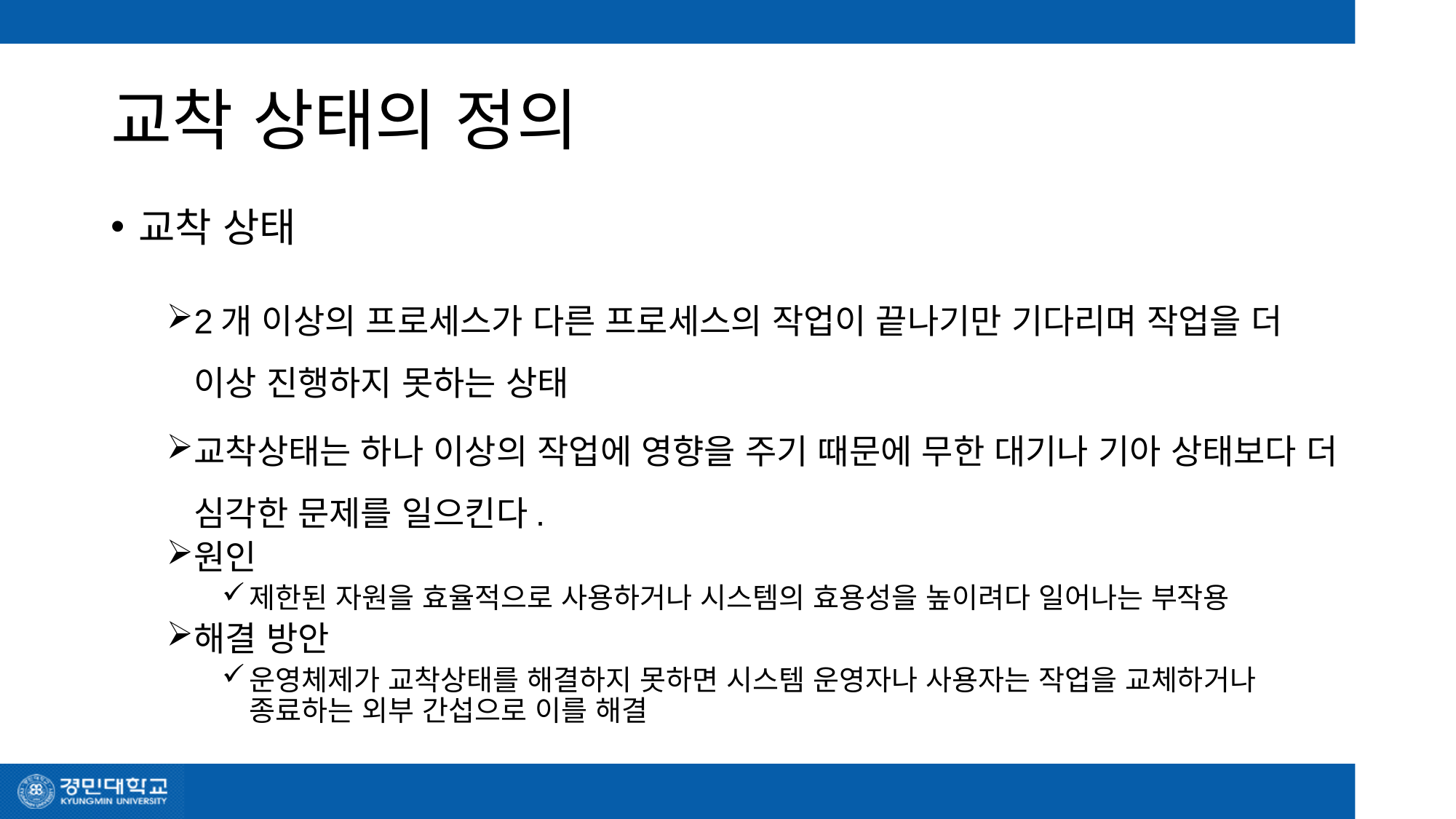

# 교착 상태의 정의
교착 상태

2개 이상의 프로세스가 다른 프로세스의 작업이 끝나기만 기다리며 작업을 더 이상 진행하지 못하는 상태
교착상태는 하나 이상의 작업에 영향을 주기 때문에 무한 대기나 기아 상태보다 더 심각한 문제를 일으킨다.
원인
제한된 자원을 효율적으로 사용하거나 시스템의 효용성을 높이려다 일어나는 부작용
해결 방안
운영체제가 교착상태를 해결하지 못하면 시스템 운영자나 사용자는 작업을 교체하거나 종료하는 외부 간섭으로 이를 해결